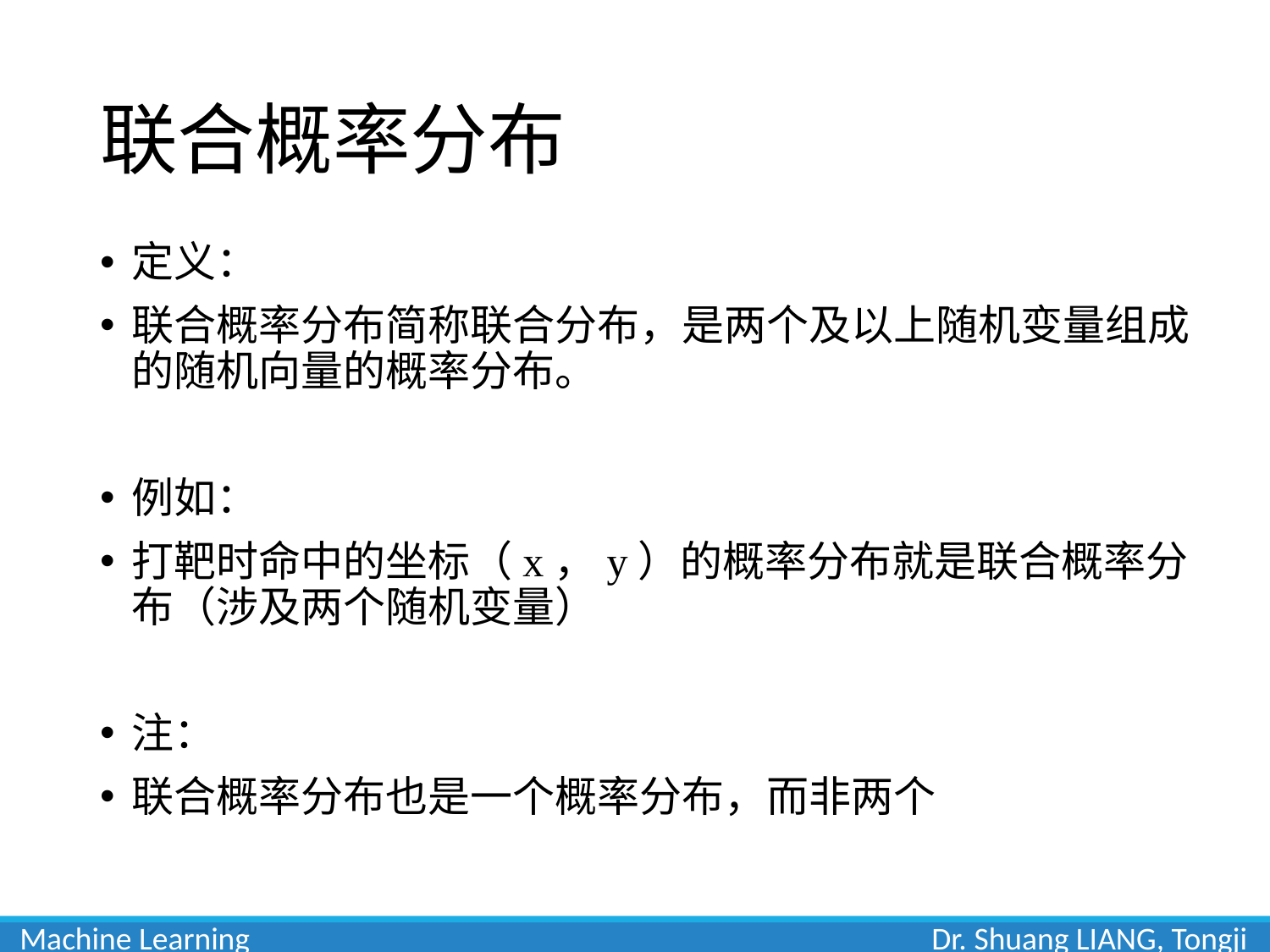

# 联合概率分布
定义：
联合概率分布简称联合分布，是两个及以上随机变量组成的随机向量的概率分布。

例如：
打靶时命中的坐标（x，y）的概率分布就是联合概率分布（涉及两个随机变量）

注：
联合概率分布也是一个概率分布，而非两个